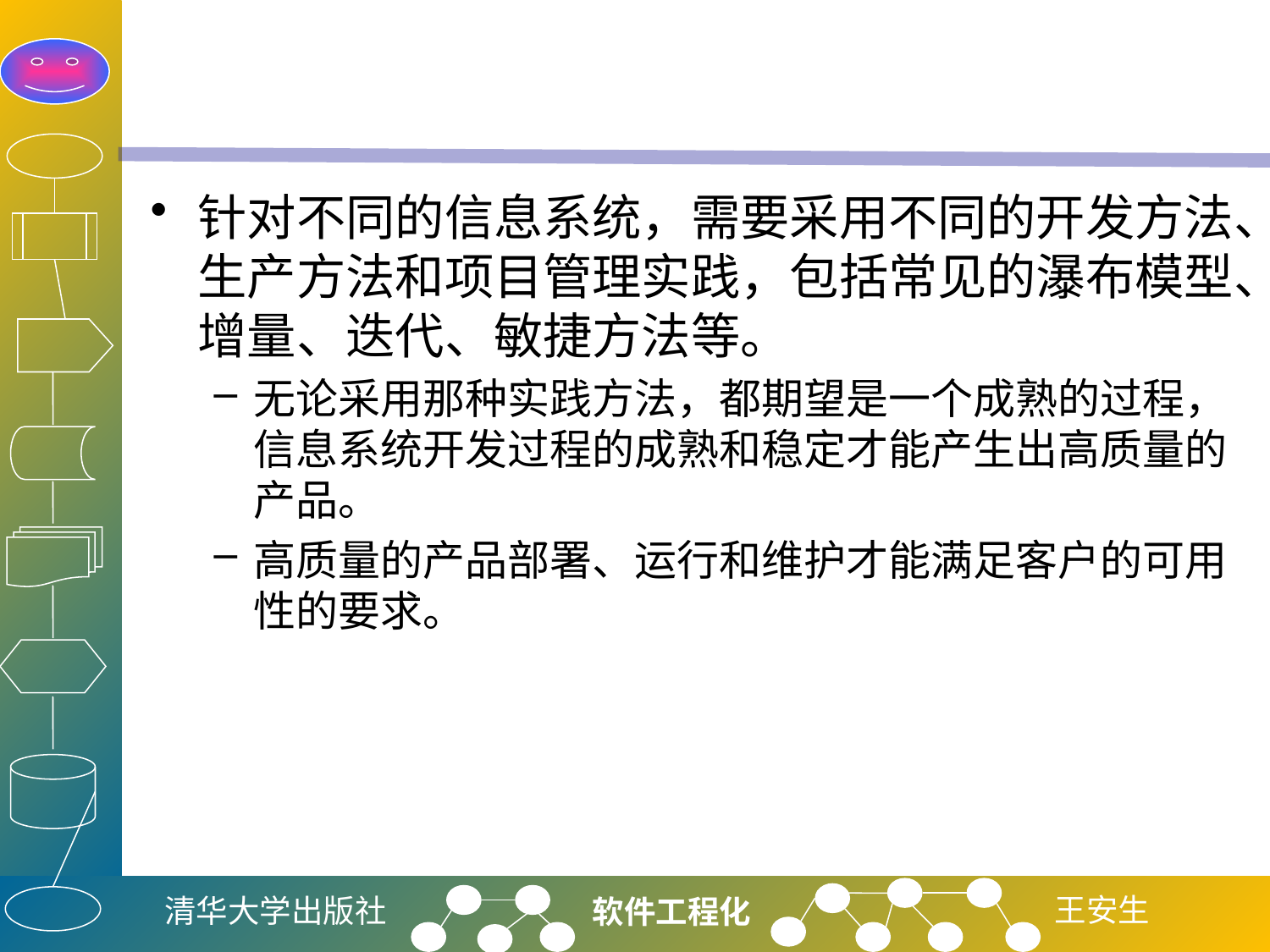

#
针对不同的信息系统，需要采用不同的开发方法、生产方法和项目管理实践，包括常见的瀑布模型、增量、迭代、敏捷方法等。
无论采用那种实践方法，都期望是一个成熟的过程，信息系统开发过程的成熟和稳定才能产生出高质量的产品。
高质量的产品部署、运行和维护才能满足客户的可用性的要求。